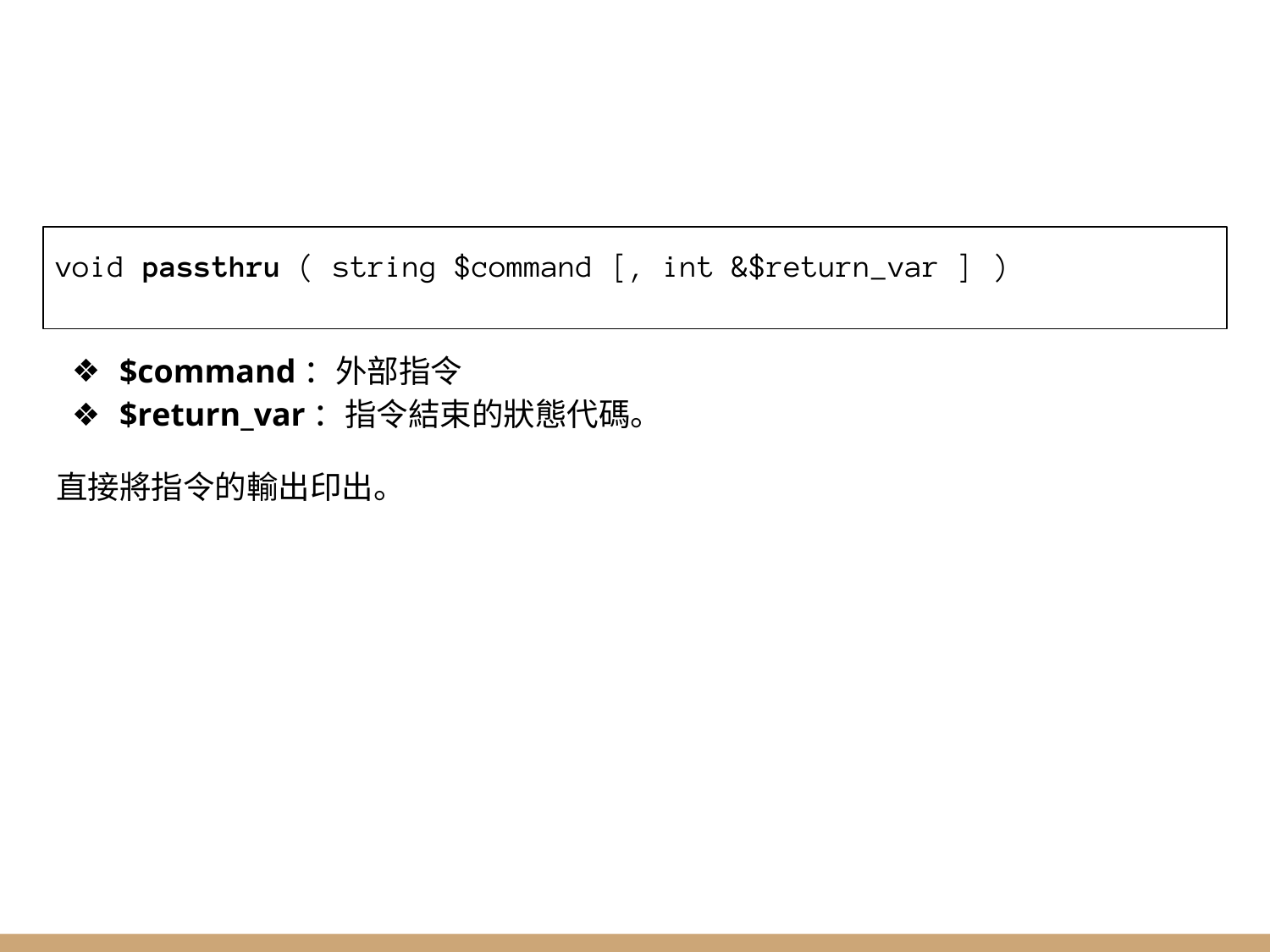

#
void passthru ( string $command [, int &$return_var ] )
$command：外部指令
$return_var：指令結束的狀態代碼。
直接將指令的輸出印出。